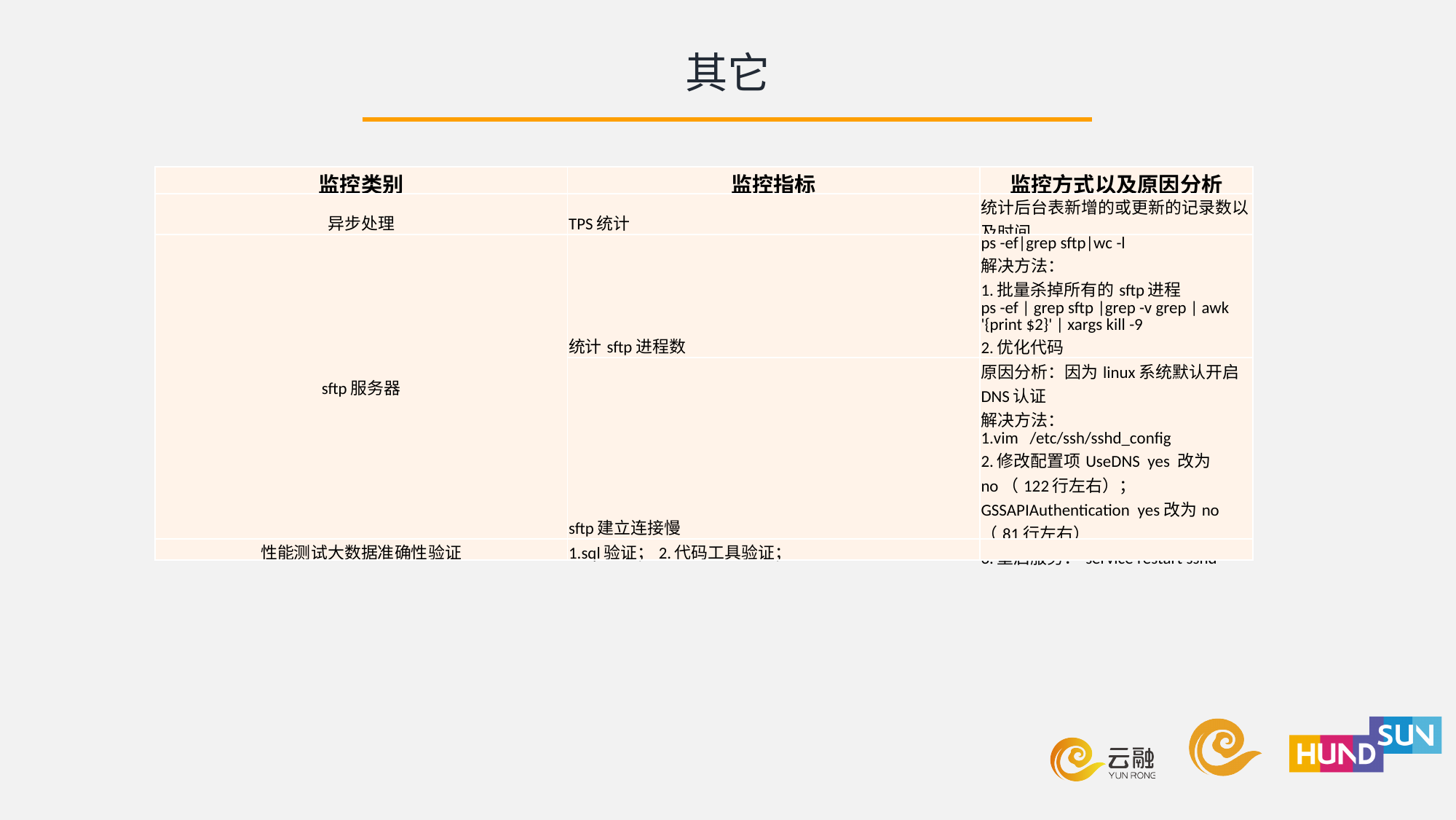

其它
| 监控类别 | 监控指标 | 监控方式以及原因分析 |
| --- | --- | --- |
| 异步处理 | TPS统计 | 统计后台表新增的或更新的记录数以及时间 |
| sftp服务器 | 统计sftp进程数 | ps -ef|grep sftp|wc -l 解决方法： 1.批量杀掉所有的sftp进程 ps -ef | grep sftp |grep -v grep | awk '{print $2}' | xargs kill -9 2.优化代码 |
|  | sftp建立连接慢 | 原因分析：因为linux系统默认开启DNS认证 解决方法： 1.vim /etc/ssh/sshd\_config 2.修改配置项UseDNS yes 改为no（122行左右）； GSSAPIAuthentication yes改为no（81行左右） 3.重启服务：service restart sshd |
| 性能测试大数据准确性验证 | 1.sql验证；2.代码工具验证； |  |